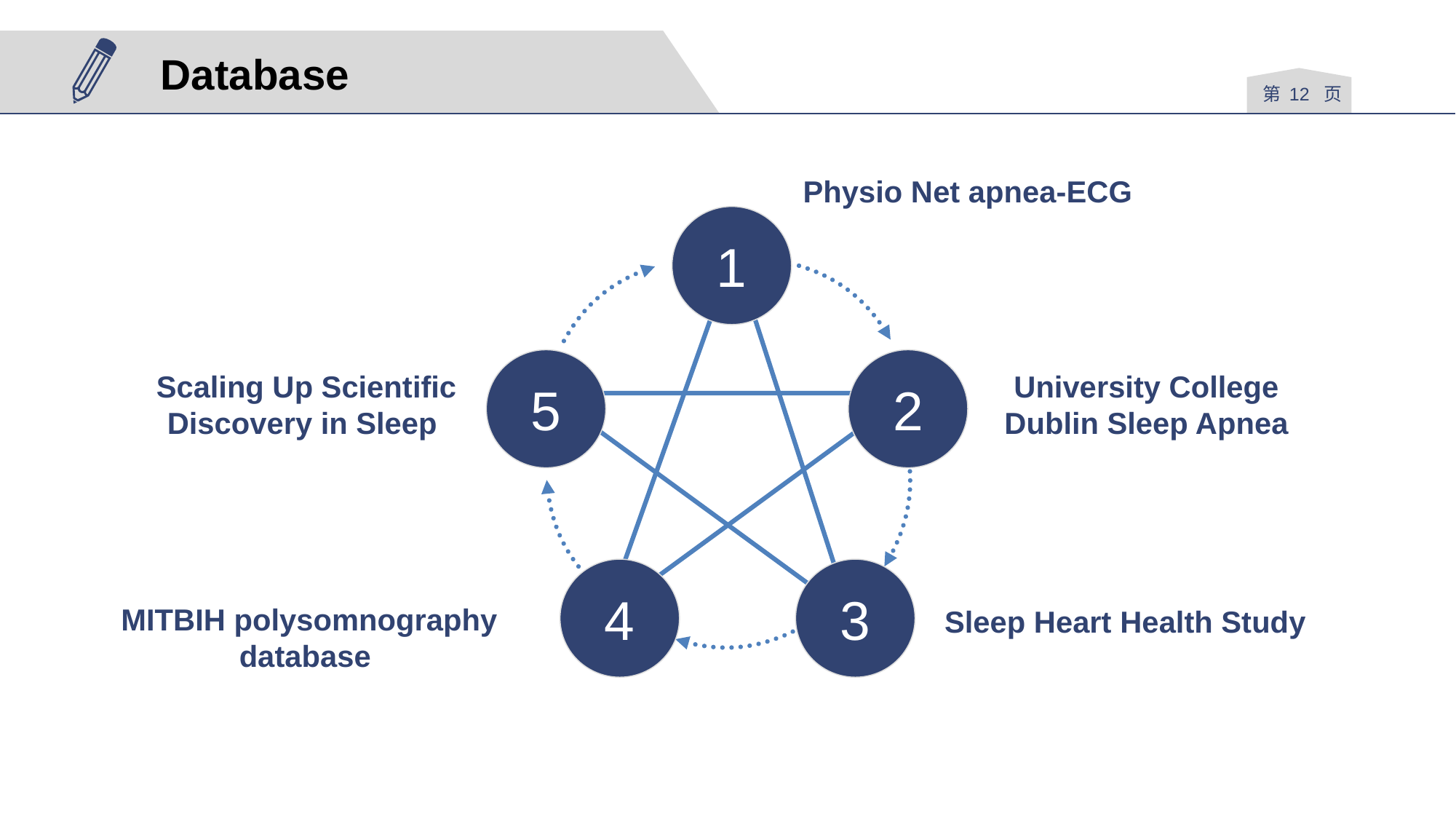

Database

第 12  页
Physio Net apnea-ECG
1

5
2
Scaling Up Scientific Discovery in Sleep
University College
Dublin Sleep Apnea

4
3
MITBIH polysomnography database
Sleep Heart Health Study